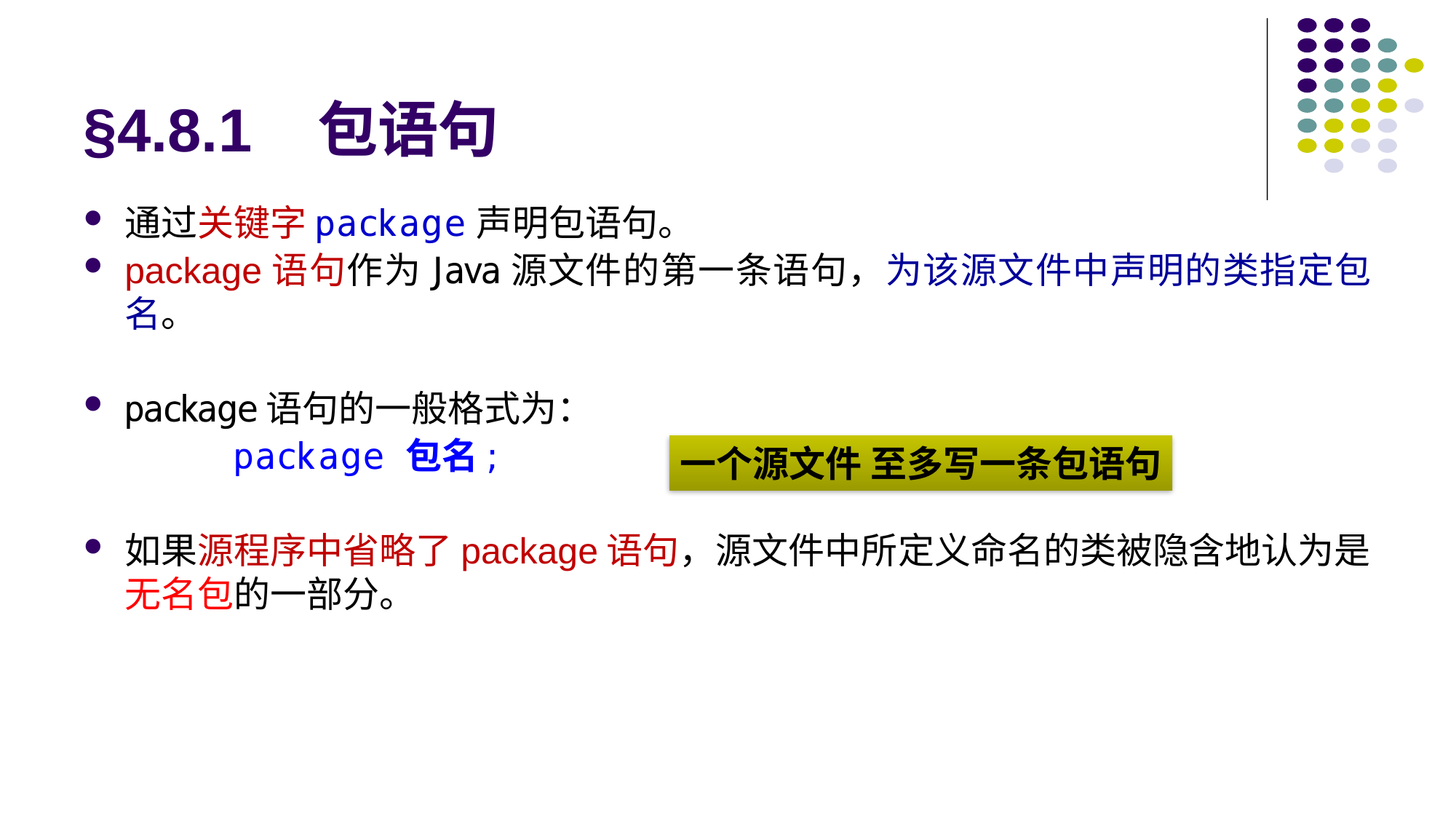

# §4.8.1   包语句
通过关键字package声明包语句。
package语句作为Java源文件的第一条语句，为该源文件中声明的类指定包名。

package语句的一般格式为：
		package 包名;

如果源程序中省略了package语句，源文件中所定义命名的类被隐含地认为是无名包的一部分。

一个源文件 至多写一条包语句
89